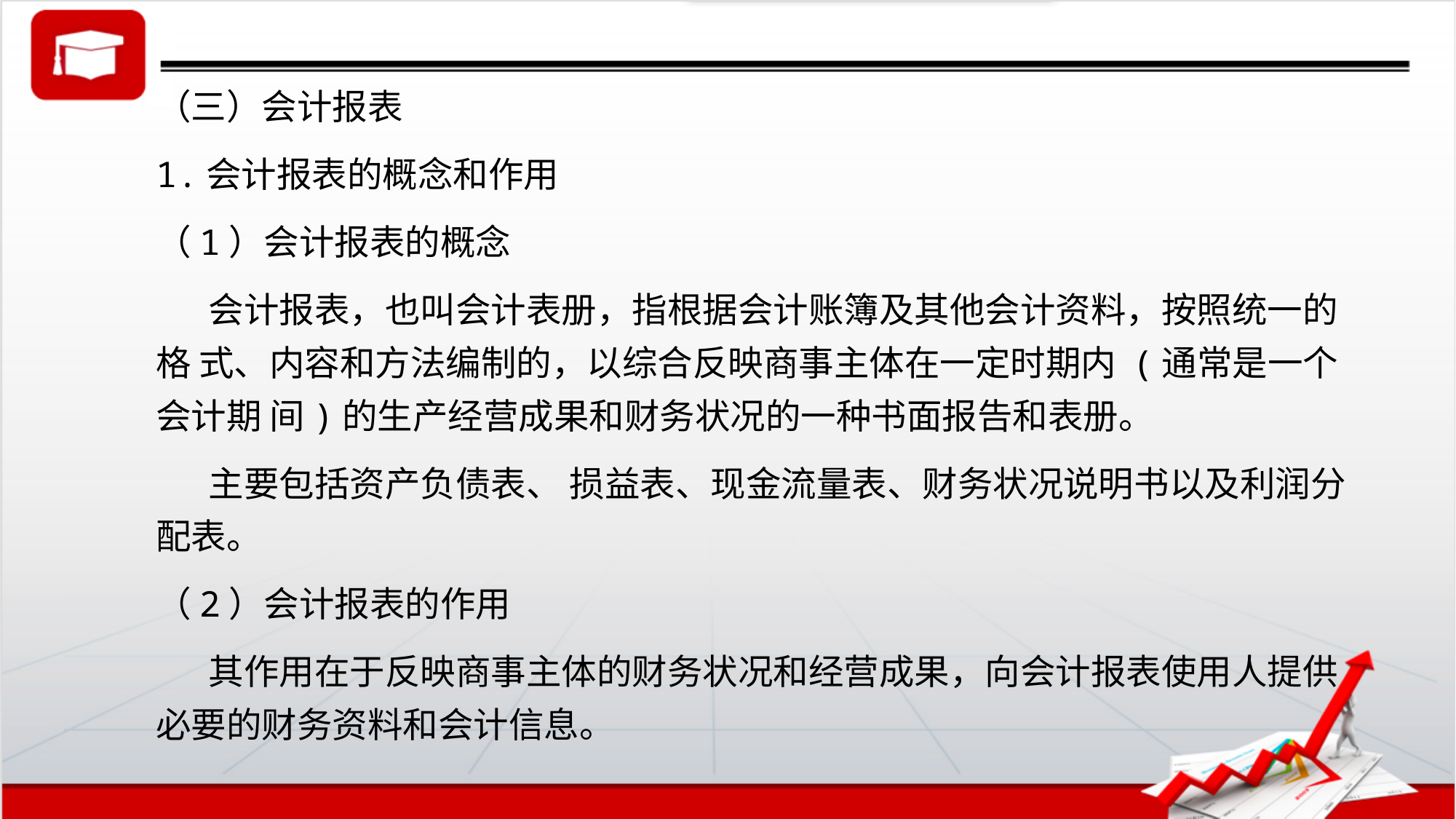

（三）会计报表
1.会计报表的概念和作用
（1）会计报表的概念
会计报表，也叫会计表册，指根据会计账簿及其他会计资料，按照统一的格 式、内容和方法编制的，以综合反映商事主体在一定时期内 (通常是一个会计期 间)的生产经营成果和财务状况的一种书面报告和表册。
主要包括资产负债表、 损益表、现金流量表、财务状况说明书以及利润分配表。
（2）会计报表的作用
其作用在于反映商事主体的财务状况和经营成果，向会计报表使用人提供必要的财务资料和会计信息。